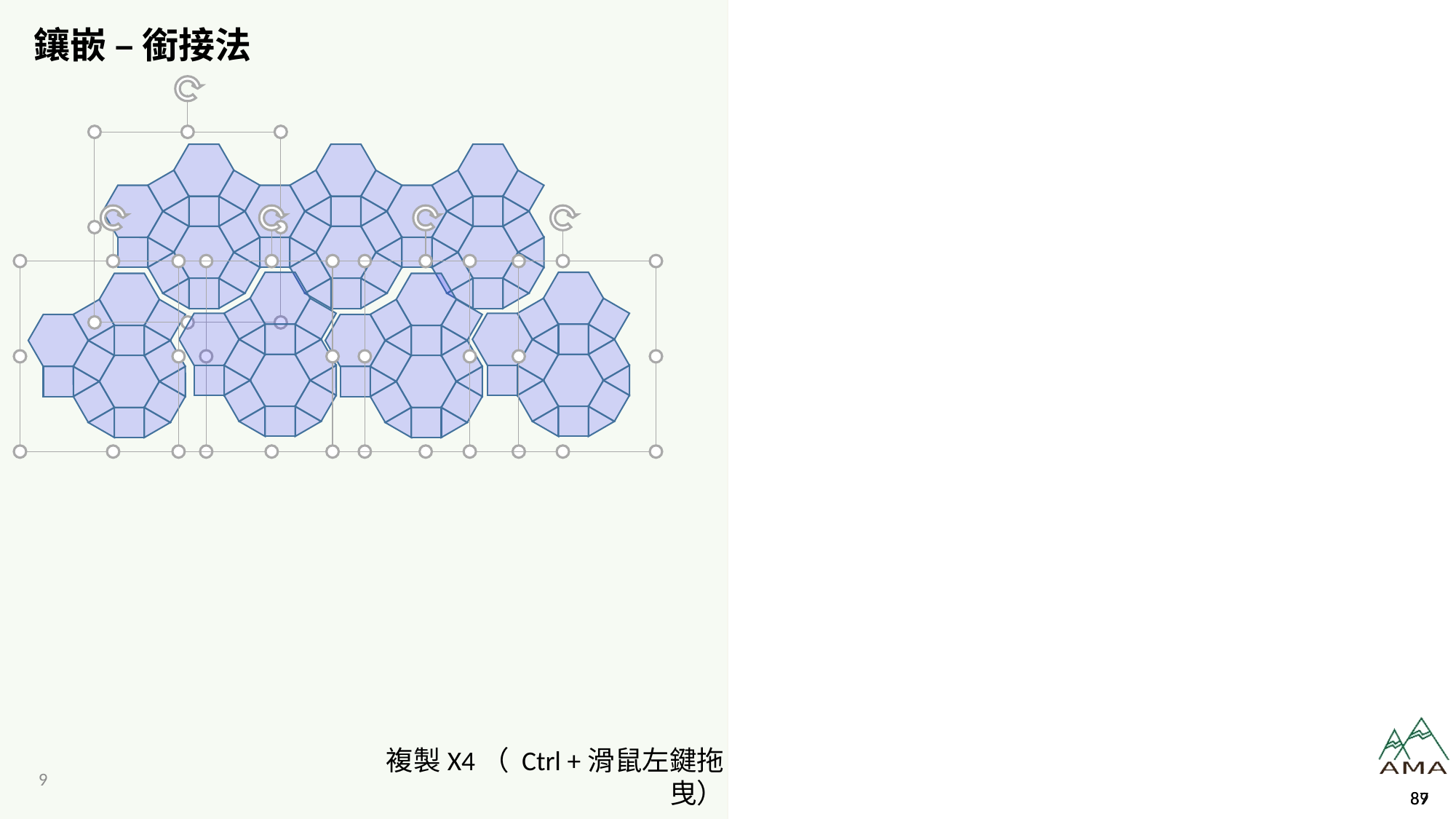

# 鑲嵌 – 銜接法

複製X4（ Ctrl +滑鼠左鍵拖曳）
87
89